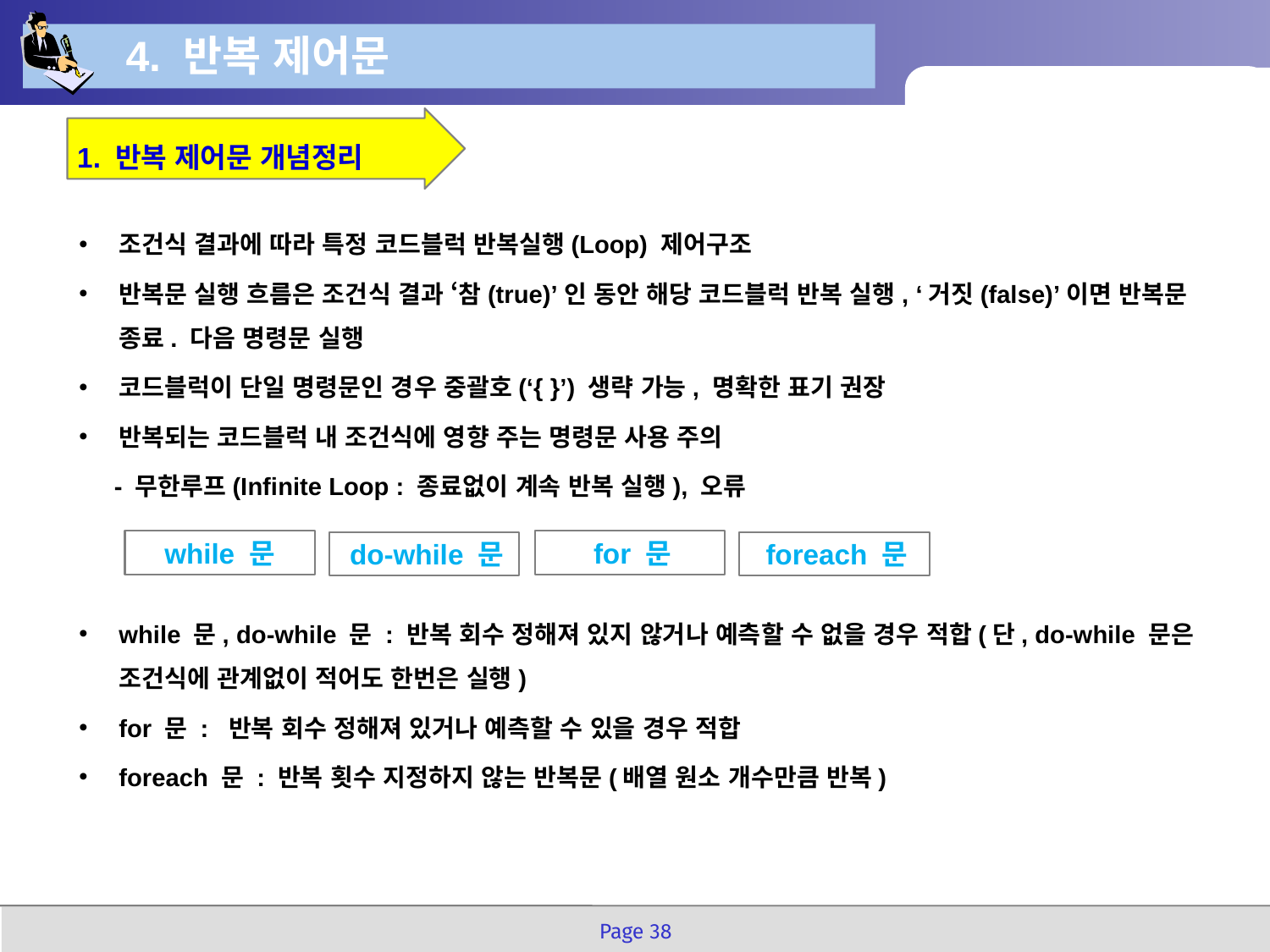

4. 반복 제어문
1. 반복 제어문 개념정리
조건식 결과에 따라 특정 코드블럭 반복실행(Loop) 제어구조
반복문 실행 흐름은 조건식 결과 ‘참(true)’인 동안 해당 코드블럭 반복 실행, ‘거짓(false)’이면 반복문 종료. 다음 명령문 실행
코드블럭이 단일 명령문인 경우 중괄호(‘{ }’) 생략 가능, 명확한 표기 권장
반복되는 코드블럭 내 조건식에 영향 주는 명령문 사용 주의
     - 무한루프(Infinite Loop : 종료없이 계속 반복 실행), 오류

while 문, do-while 문 : 반복 회수 정해져 있지 않거나 예측할 수 없을 경우 적합(단, do-while 문은 조건식에 관계없이 적어도 한번은 실행)
for 문 :  반복 회수 정해져 있거나 예측할 수 있을 경우 적합
foreach 문 : 반복 횟수 지정하지 않는 반복문(배열 원소 개수만큼 반복)
while 문
for 문
do-while 문
foreach 문
Page 38